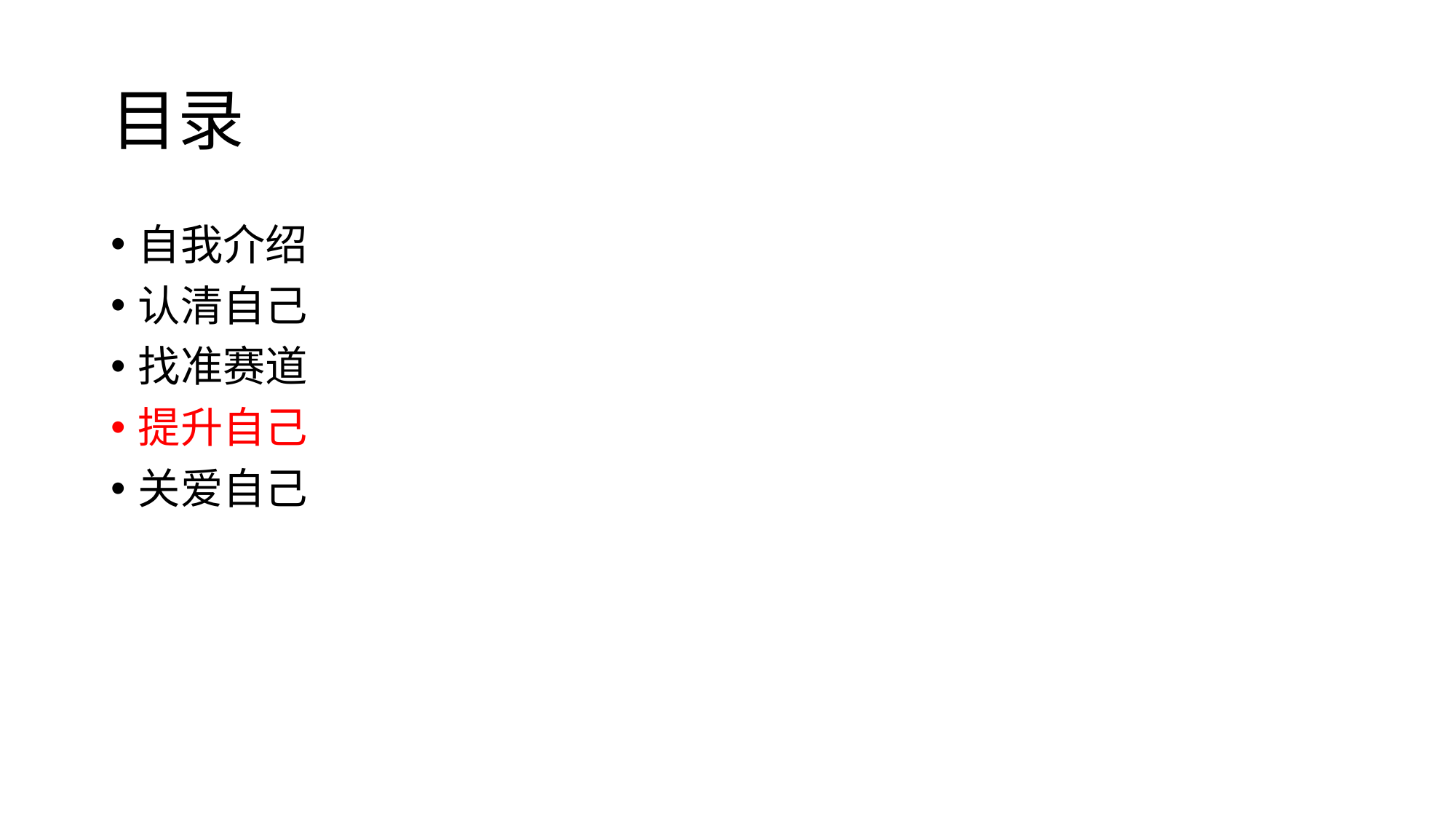

# 目录
自我介绍
认清自己
找准赛道
提升自己
关爱自己